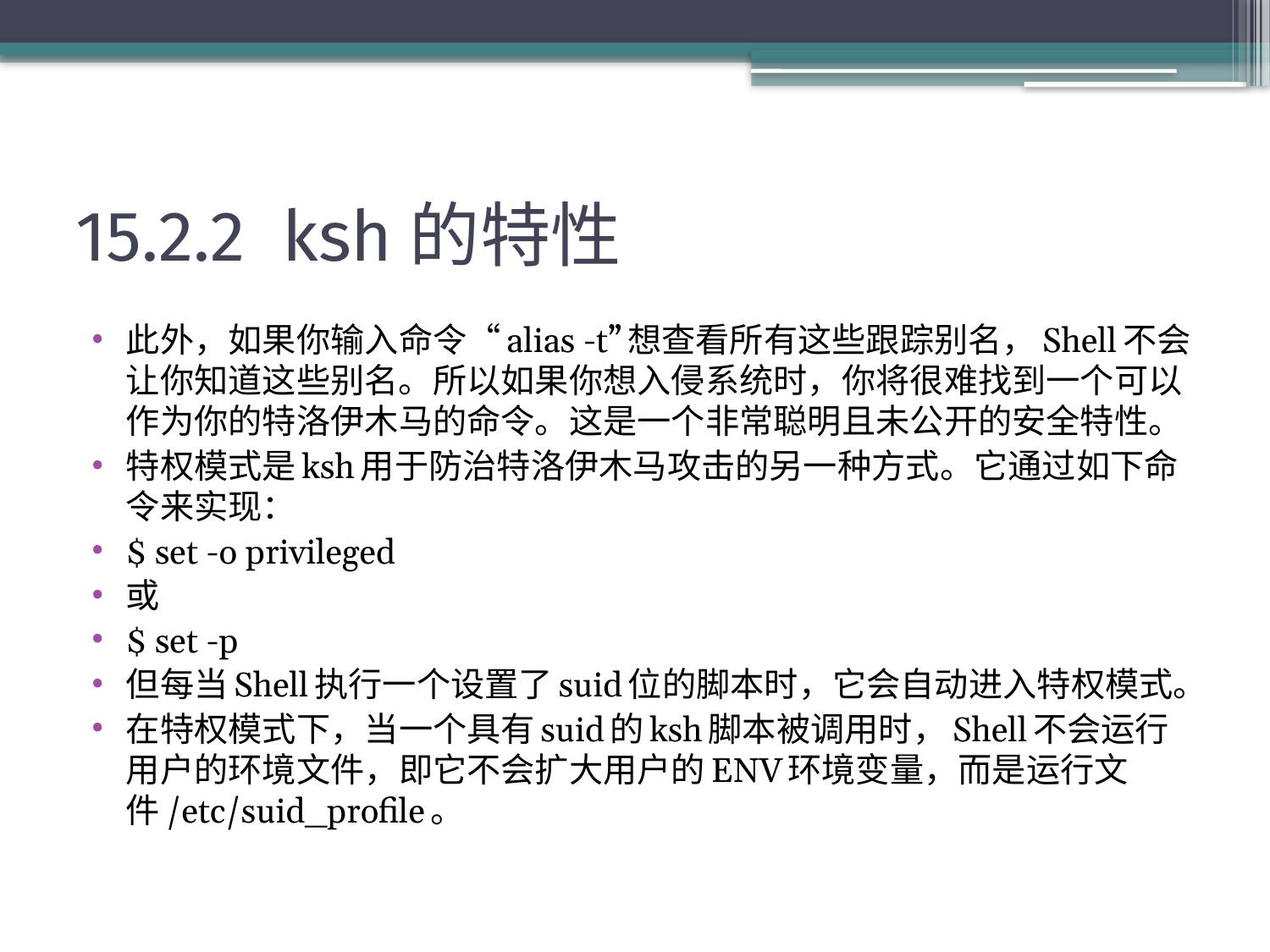

# 15.2.2  ksh的特性
此外，如果你输入命令“alias -t”想查看所有这些跟踪别名，Shell不会让你知道这些别名。所以如果你想入侵系统时，你将很难找到一个可以作为你的特洛伊木马的命令。这是一个非常聪明且未公开的安全特性。
特权模式是ksh用于防治特洛伊木马攻击的另一种方式。它通过如下命令来实现：
$ set -o privileged
或
$ set -p
但每当Shell执行一个设置了suid位的脚本时，它会自动进入特权模式。
在特权模式下，当一个具有suid的ksh脚本被调用时，Shell不会运行用户的环境文件，即它不会扩大用户的ENV环境变量，而是运行文件/etc/suid_profile。